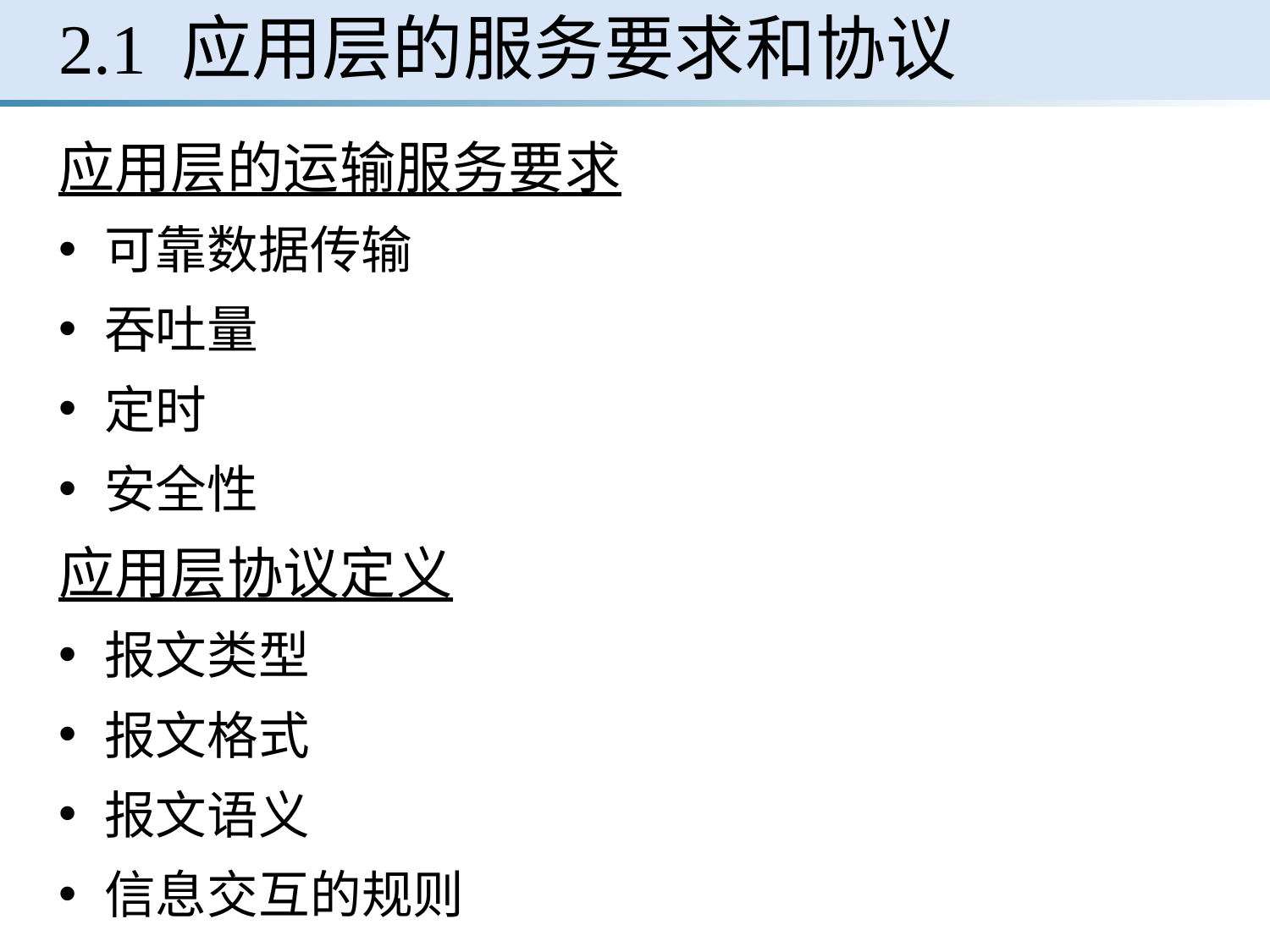

# 2.1 应用层的服务要求和协议
应用层的运输服务要求
 可靠数据传输
 吞吐量
 定时
 安全性
应用层协议定义
 报文类型
 报文格式
 报文语义
 信息交互的规则